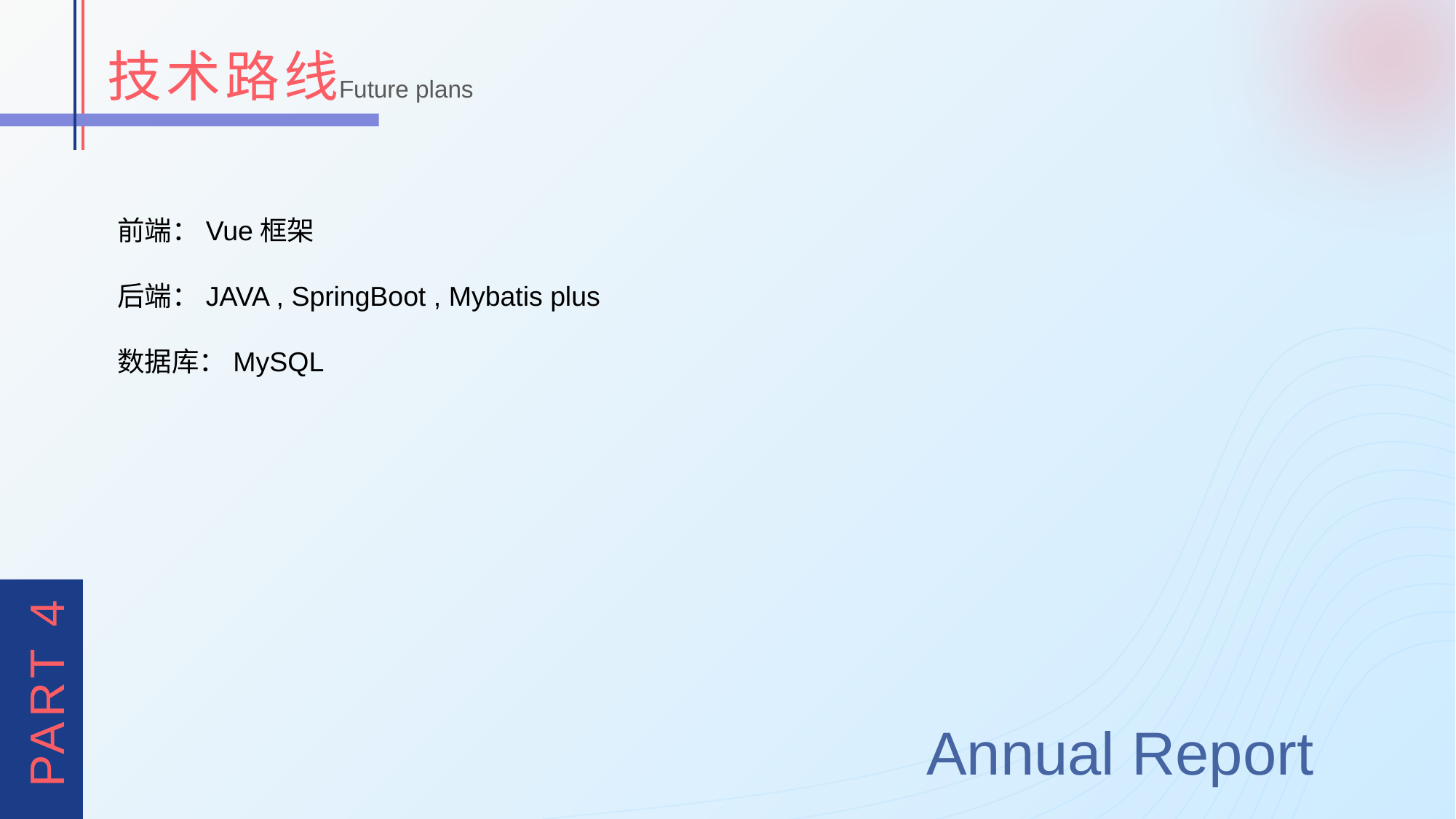

技术路线
Future plans

前端：Vue框架

后端：JAVA , SpringBoot , Mybatis plus

数据库：MySQL

PART 4
Annual Report